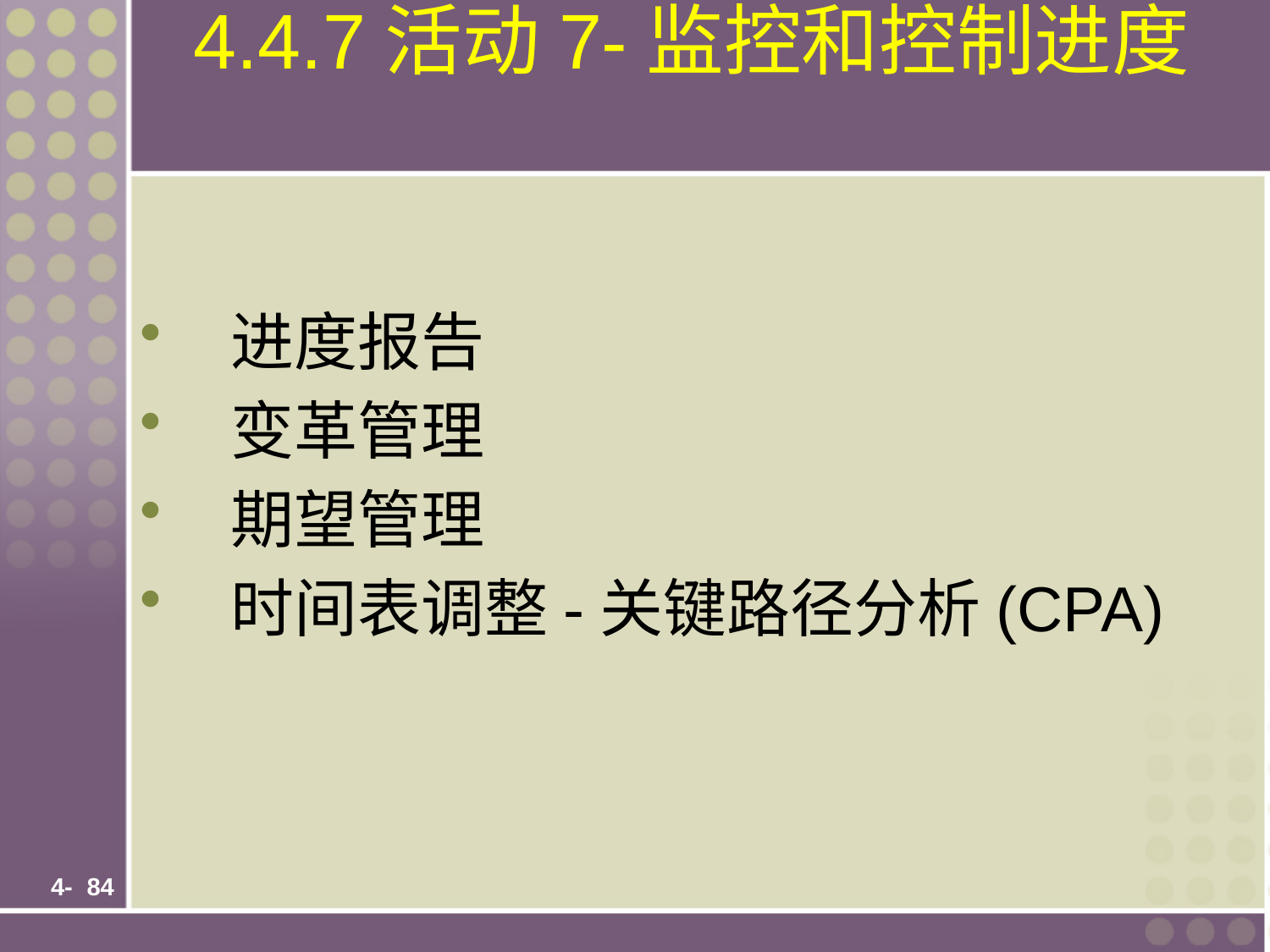

# 4.4.7活动7-监控和控制进度
  进度报告
  变革管理
  期望管理
  时间表调整-关键路径分析(CPA)
  4-  84